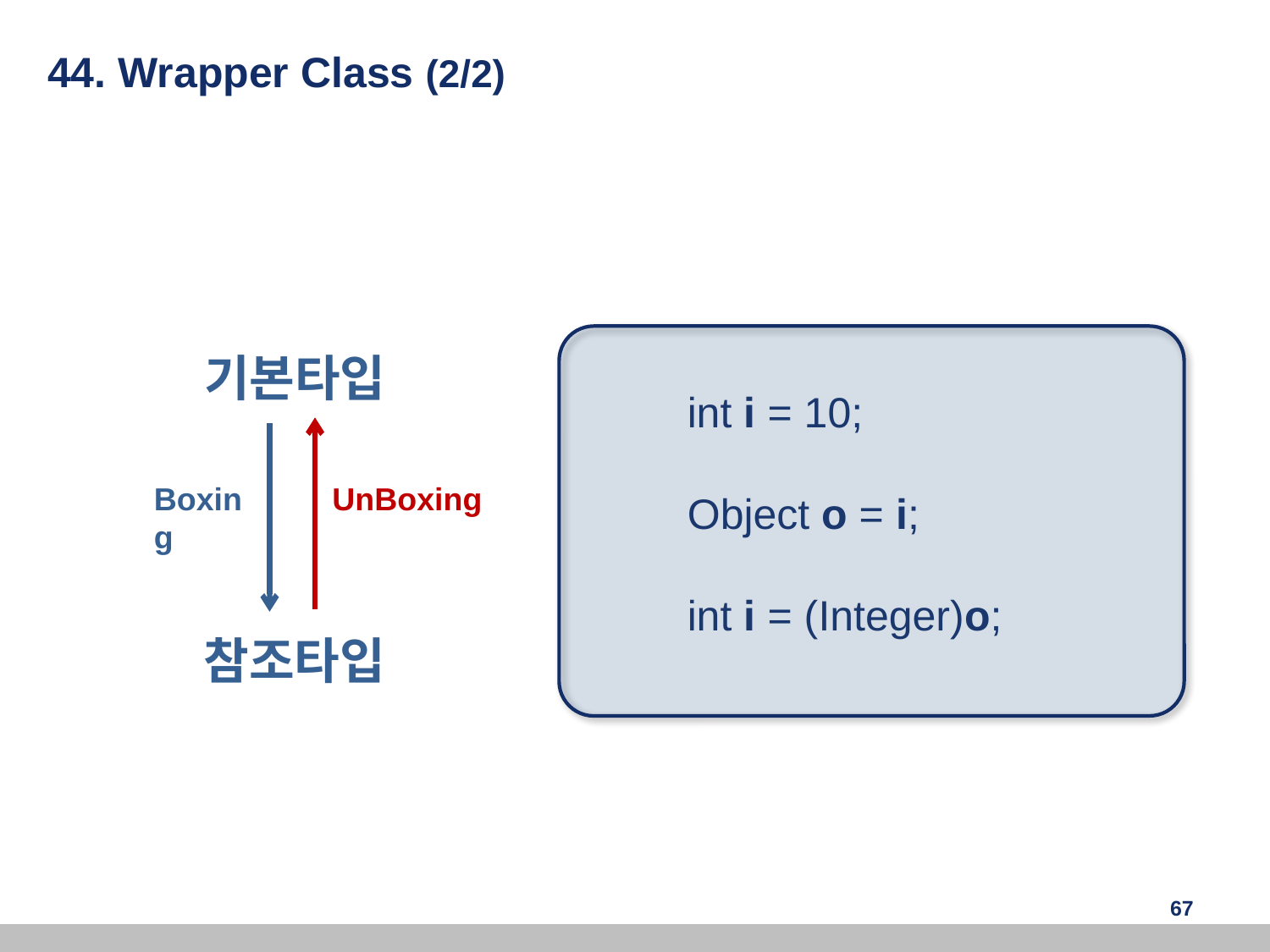

44. Wrapper Class (2/2)

int i = 10;

Object o = i;

int i = (Integer)o;
기본타입
UnBoxing
Boxing
참조타입
67